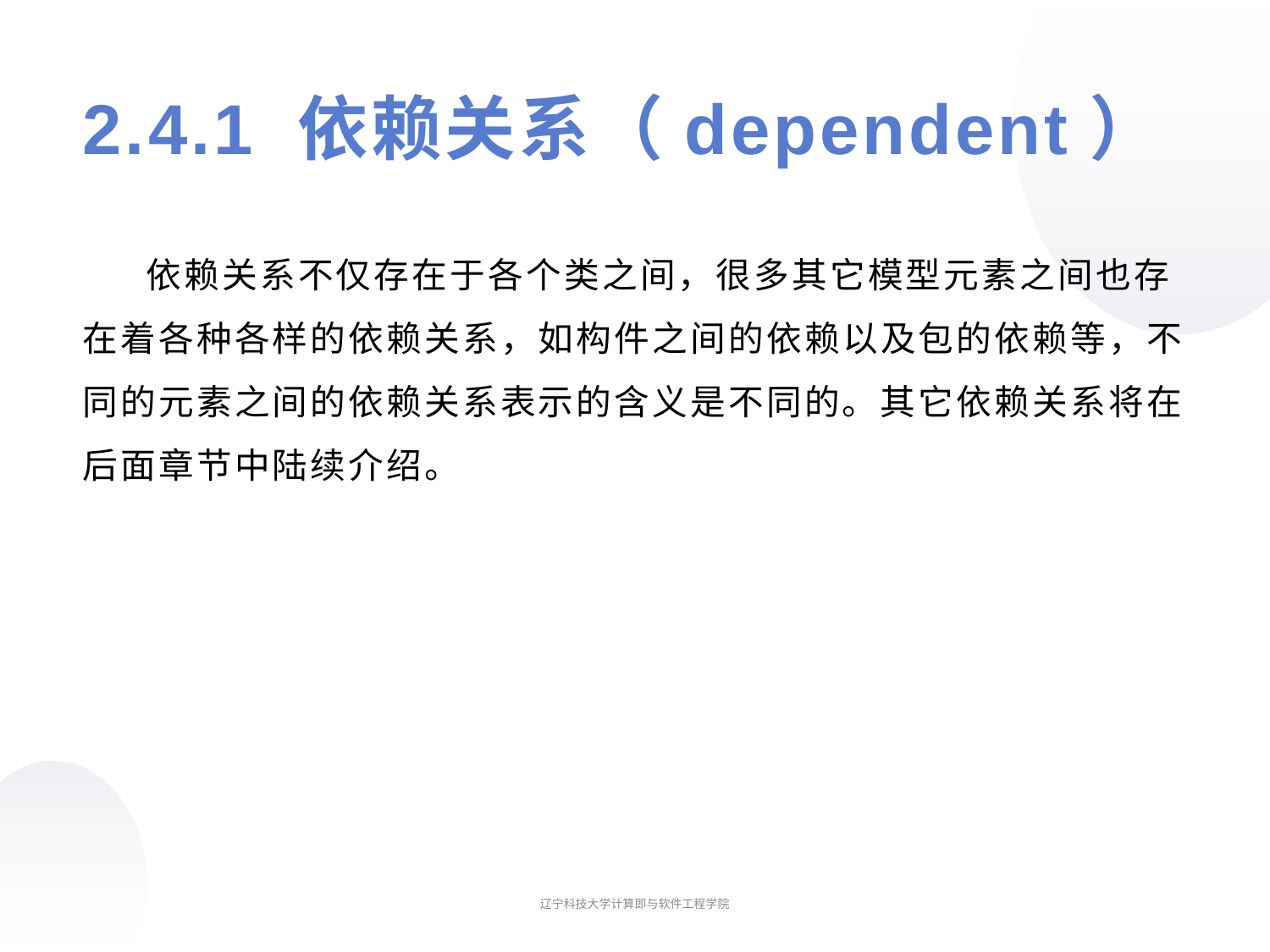

# 2.4.1 依赖关系（dependent）
依赖关系不仅存在于各个类之间，很多其它模型元素之间也存在着各种各样的依赖关系，如构件之间的依赖以及包的依赖等，不同的元素之间的依赖关系表示的含义是不同的。其它依赖关系将在后面章节中陆续介绍。

辽宁科技大学计算即与软件工程学院
60